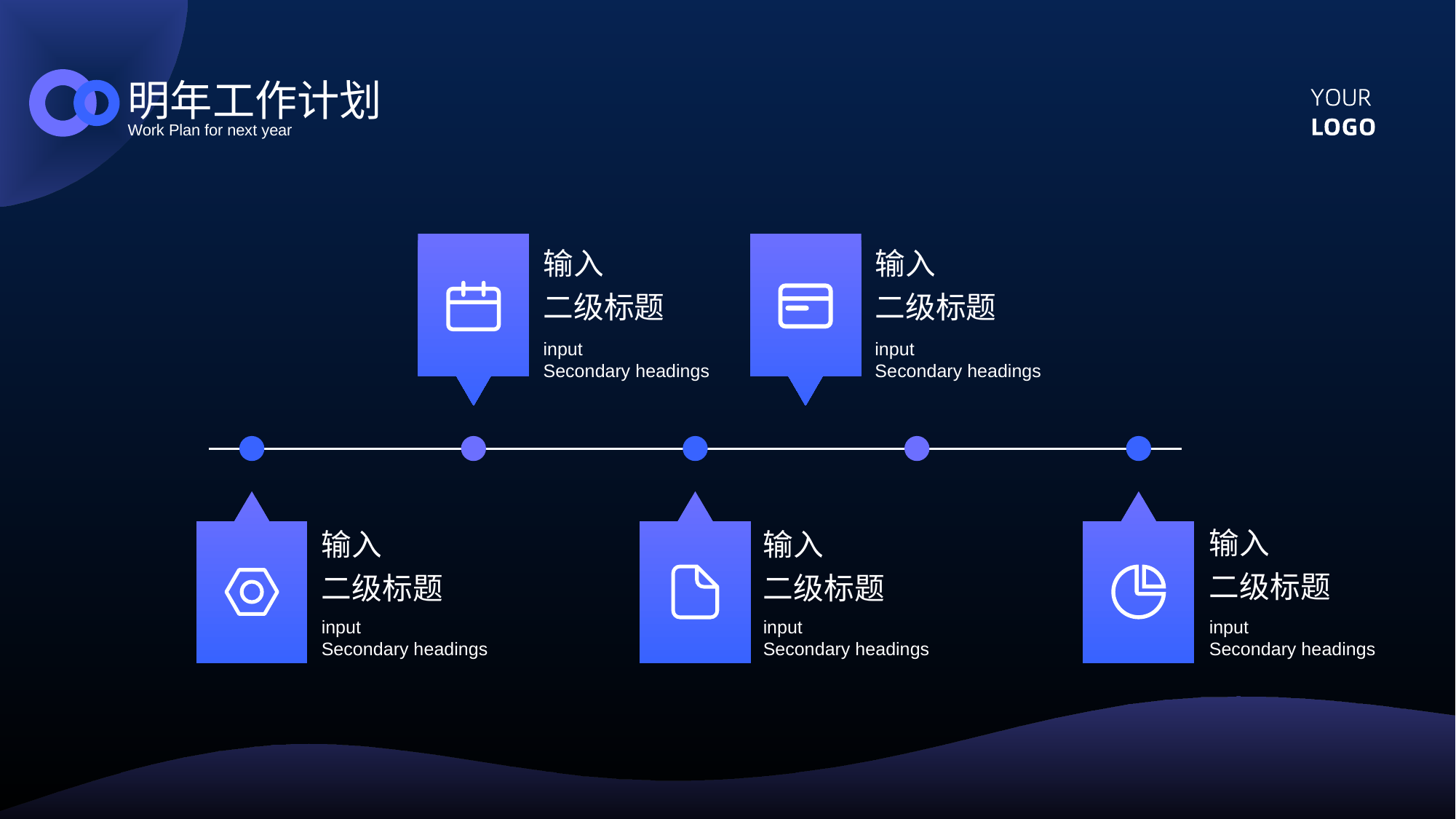

明年工作计划

Work Plan for next year

输入
二级标题
输入
二级标题

input
Secondary headings
input
Secondary headings

输入
二级标题
输入
二级标题
输入
二级标题

input
Secondary headings
input
Secondary headings
input
Secondary headings